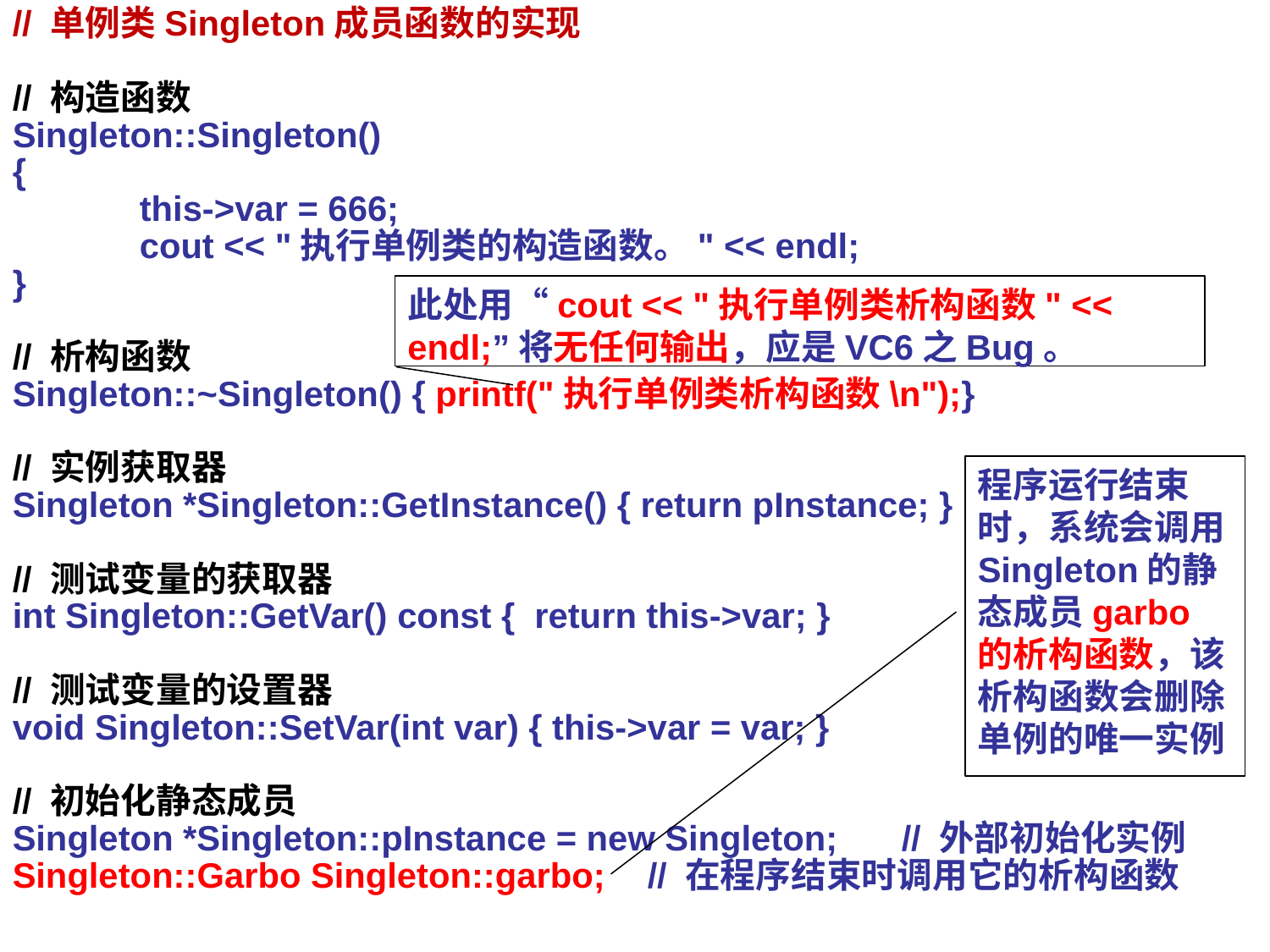

// 单例类Singleton成员函数的实现

// 构造函数
Singleton::Singleton()
{
	this->var = 666;
	cout << "执行单例类的构造函数。" << endl;
}

// 析构函数
Singleton::~Singleton() { printf("执行单例类析构函数\n");}

// 实例获取器
Singleton *Singleton::GetInstance() { return pInstance; }

// 测试变量的获取器
int Singleton::GetVar() const {  return this->var; }

// 测试变量的设置器
void Singleton::SetVar(int var) { this->var = var; }

// 初始化静态成员
Singleton *Singleton::pInstance = new Singleton;	// 外部初始化实例
Singleton::Garbo Singleton::garbo;	// 在程序结束时调用它的析构函数

此处用“cout << "执行单例类析构函数" << endl;”将无任何输出，应是VC6之Bug。
程序运行结束时，系统会调用Singleton的静态成员garbo的析构函数，该析构函数会删除单例的唯一实例